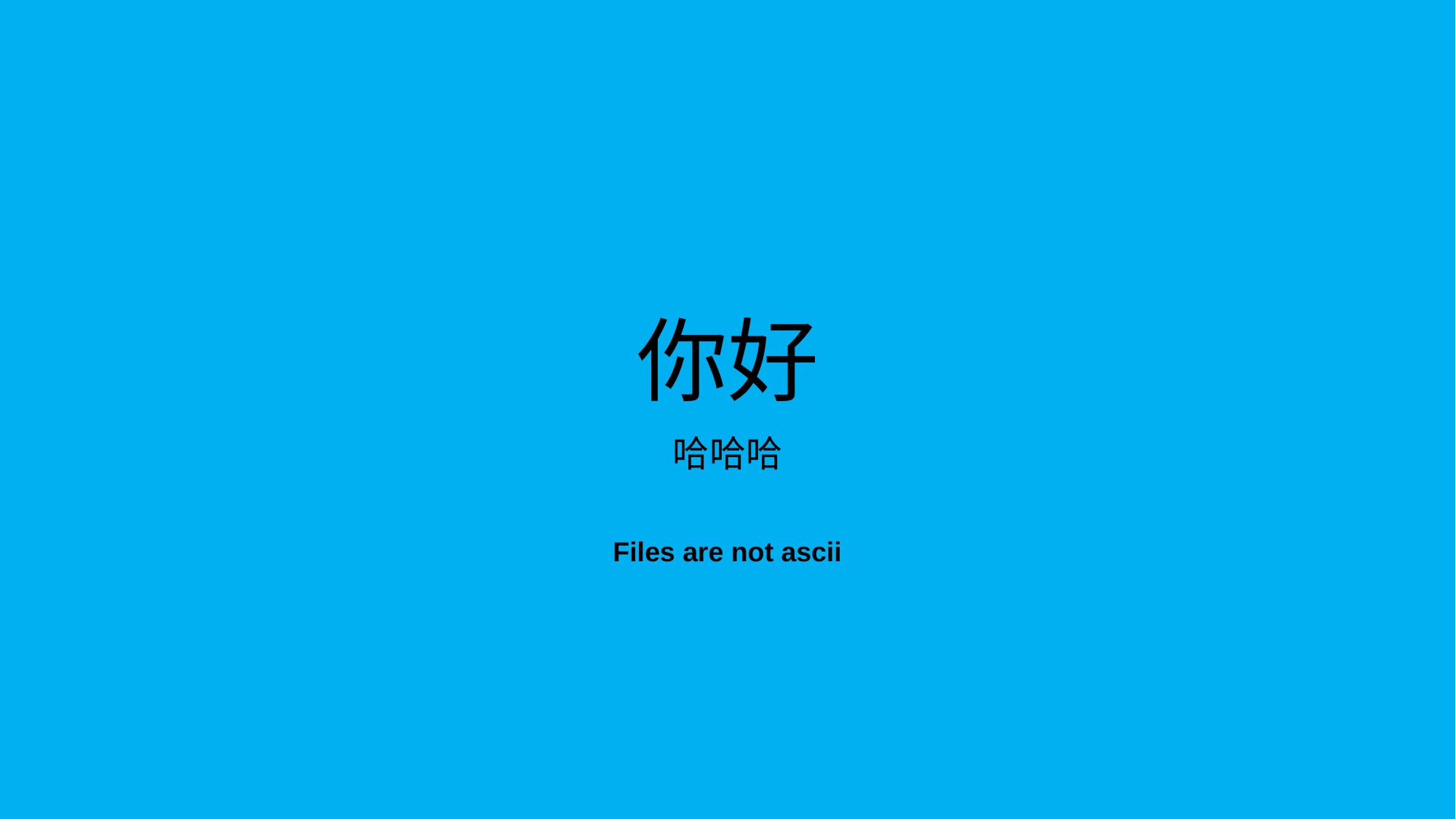

# 你好
哈哈哈
Files are not ascii